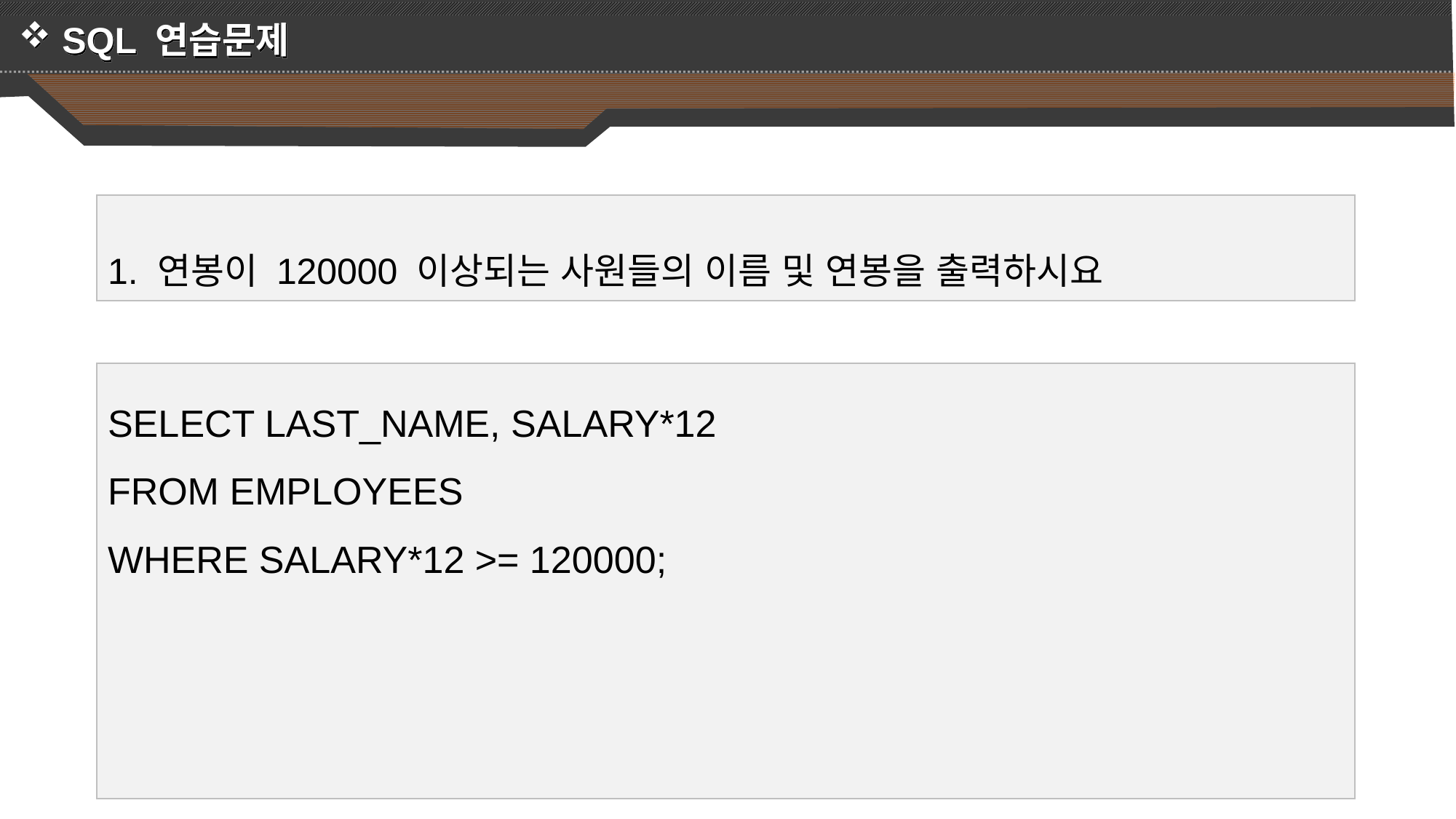

SQL 연습문제

1. 연봉이 120000 이상되는 사원들의 이름 및 연봉을 출력하시요
SELECT LAST_NAME, SALARY*12
FROM EMPLOYEES
WHERE SALARY*12 >= 120000;